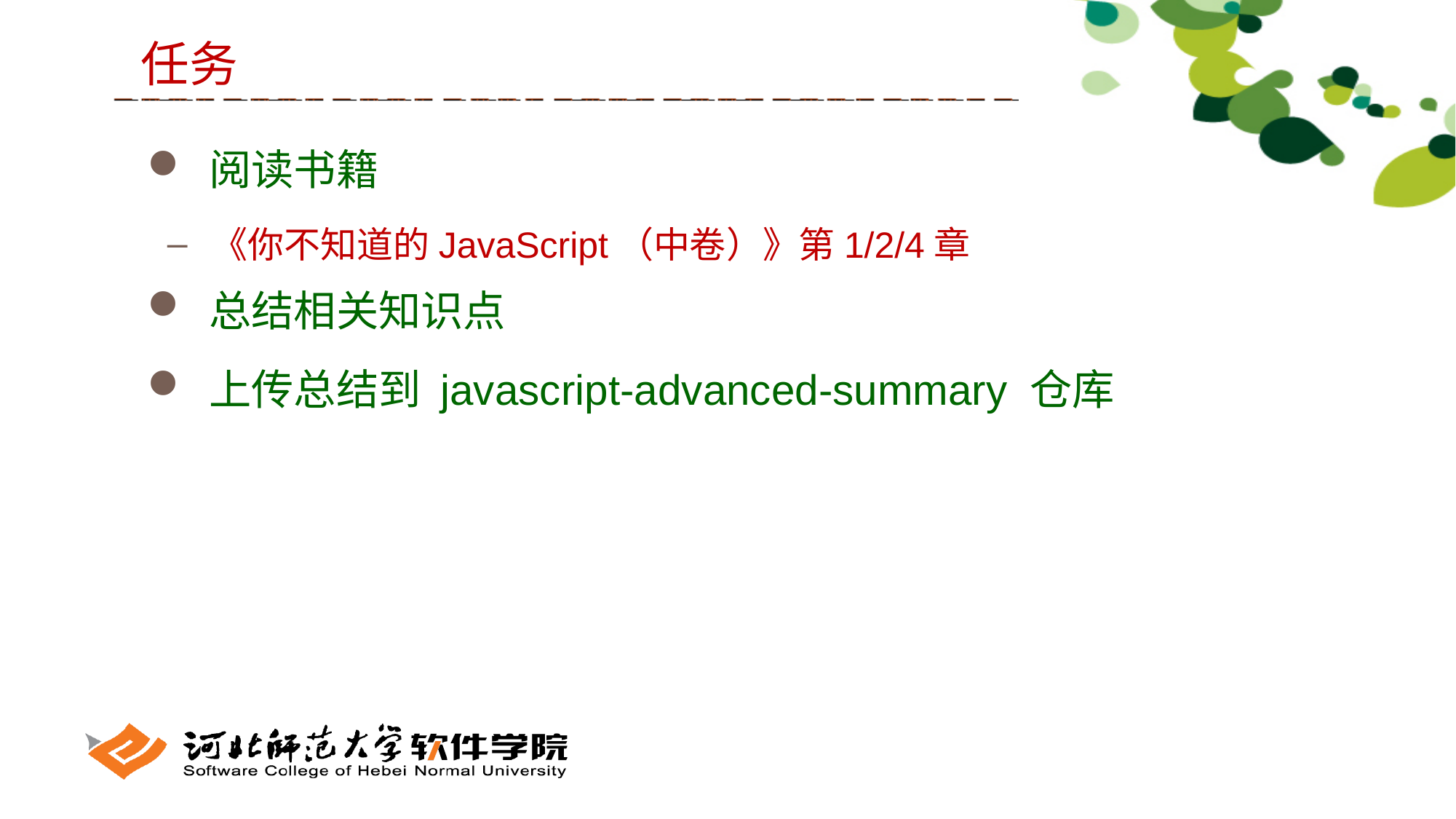

任务
 阅读书籍
 《你不知道的JavaScript（中卷）》第1/2/4章
 总结相关知识点
 上传总结到 javascript-advanced-summary 仓库